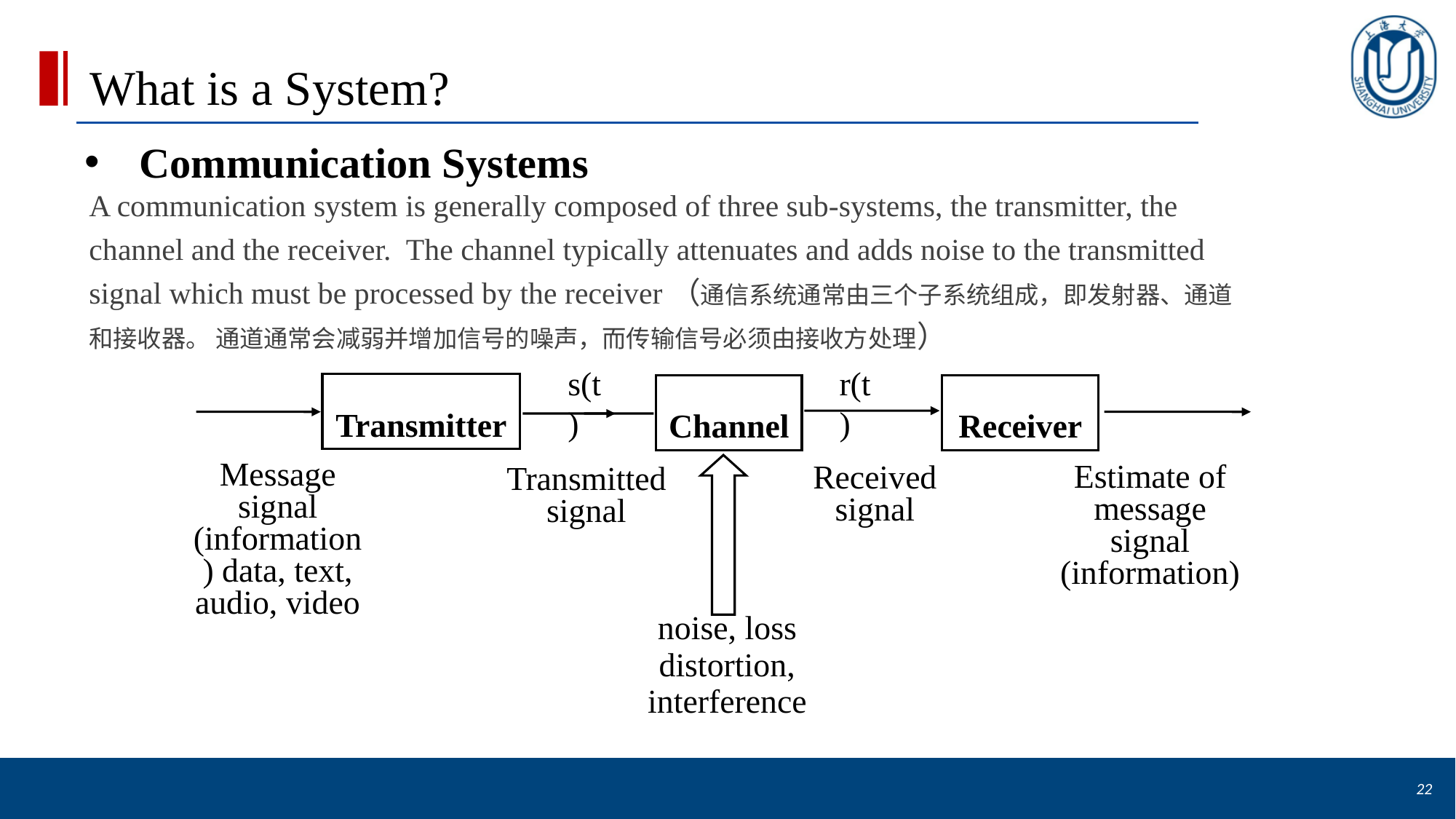

# What is a System?
Communication Systems
A communication system is generally composed of three sub-systems, the transmitter, the channel and the receiver.  The channel typically attenuates and adds noise to the transmitted signal which must be processed by the receiver（通信系统通常由三个子系统组成，即发射器、通道和接收器。 通道通常会减弱并增加信号的噪声，而传输信号必须由接收方处理）
s(t)
r(t)
Transmitter
Channel
Receiver

Message signal (information) data, text, audio, video

Estimate of message signal (information)
Received signal
Transmitted signal
noise, loss
distortion,
interference
22